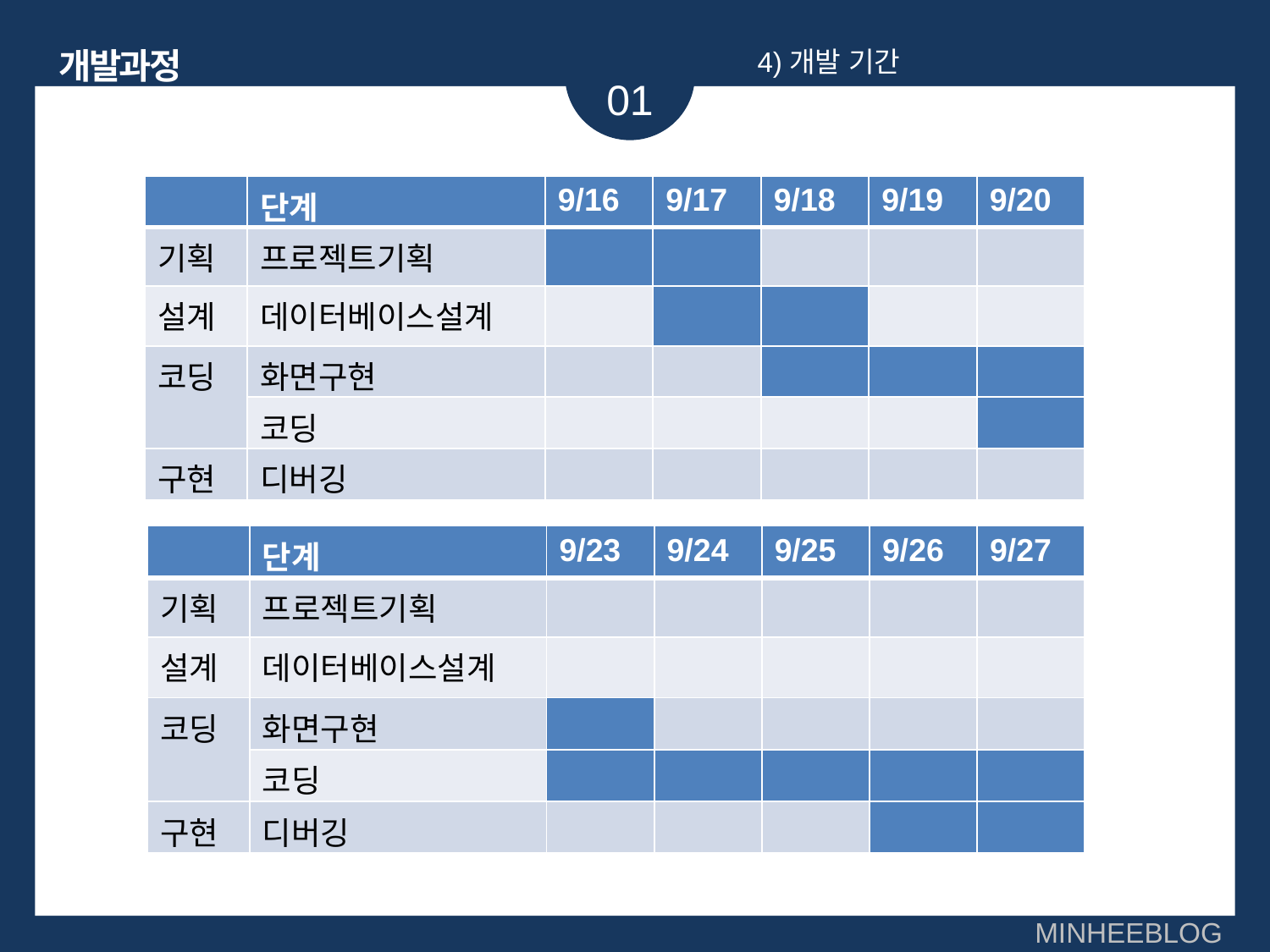

개발과정

4)개발 기간
01

|  | 단계 | 9/16 | 9/17 | 9/18 | 9/19 | 9/20 |
| --- | --- | --- | --- | --- | --- | --- |
| 기획 | 프로젝트기획 |  |  |  |  |  |
| 설계 | 데이터베이스설계 |  |  |  |  |  |
| 코딩 | 화면구현 |  |  |  |  |  |
|  | 코딩 |  |  |  |  |  |
| 구현 | 디버깅 |  |  |  |  |  |
|  | 단계 | 9/23 | 9/24 | 9/25 | 9/26 | 9/27 |
| --- | --- | --- | --- | --- | --- | --- |
| 기획 | 프로젝트기획 |  |  |  |  |  |
| 설계 | 데이터베이스설계 |  |  |  |  |  |
| 코딩 | 화면구현 |  |  |  |  |  |
|  | 코딩 |  |  |  |  |  |
| 구현 | 디버깅 |  |  |  |  |  |
MINHEEBLOG